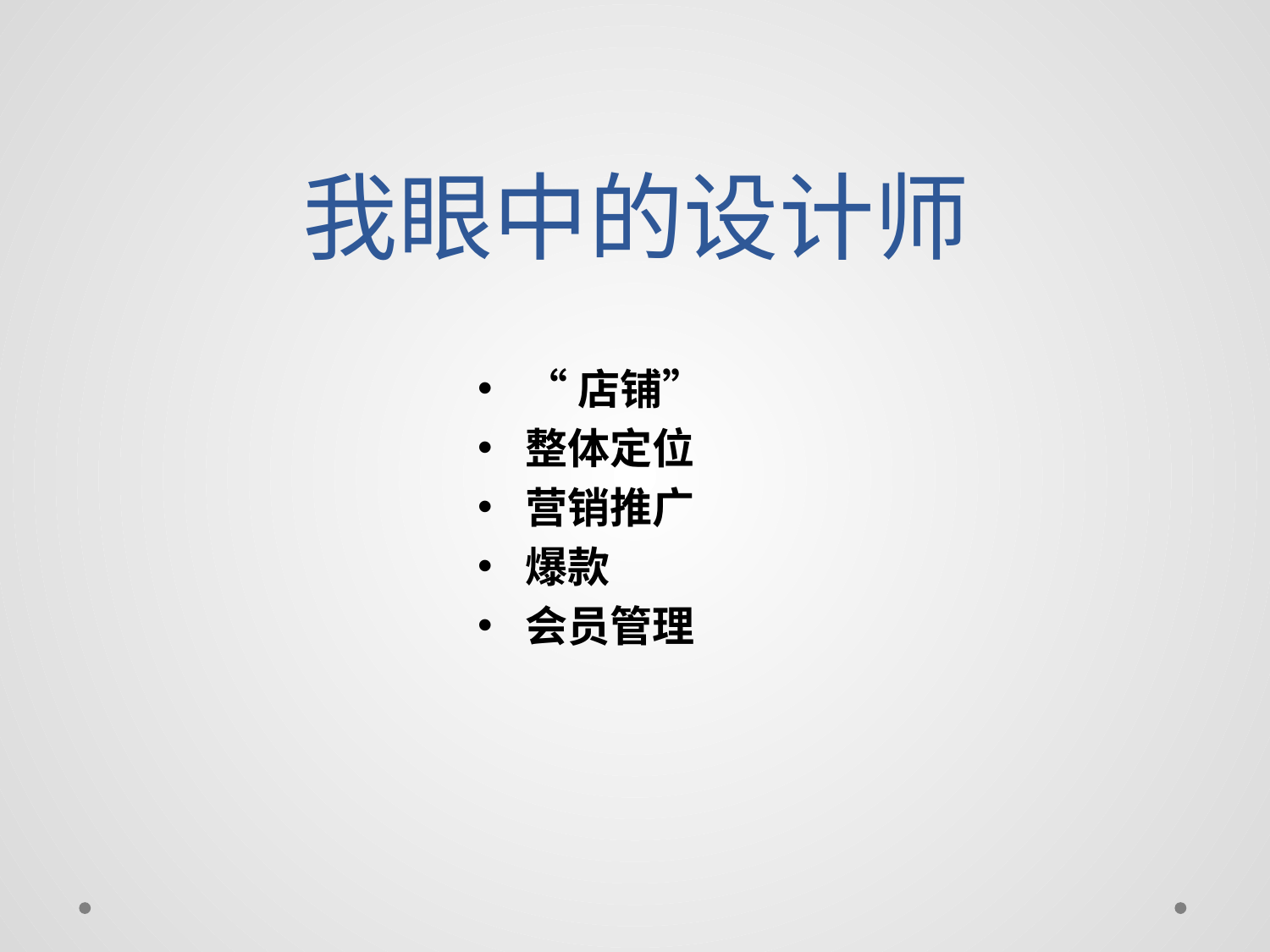

# 我眼中的设计师
“店铺”
整体定位
营销推广
爆款
会员管理